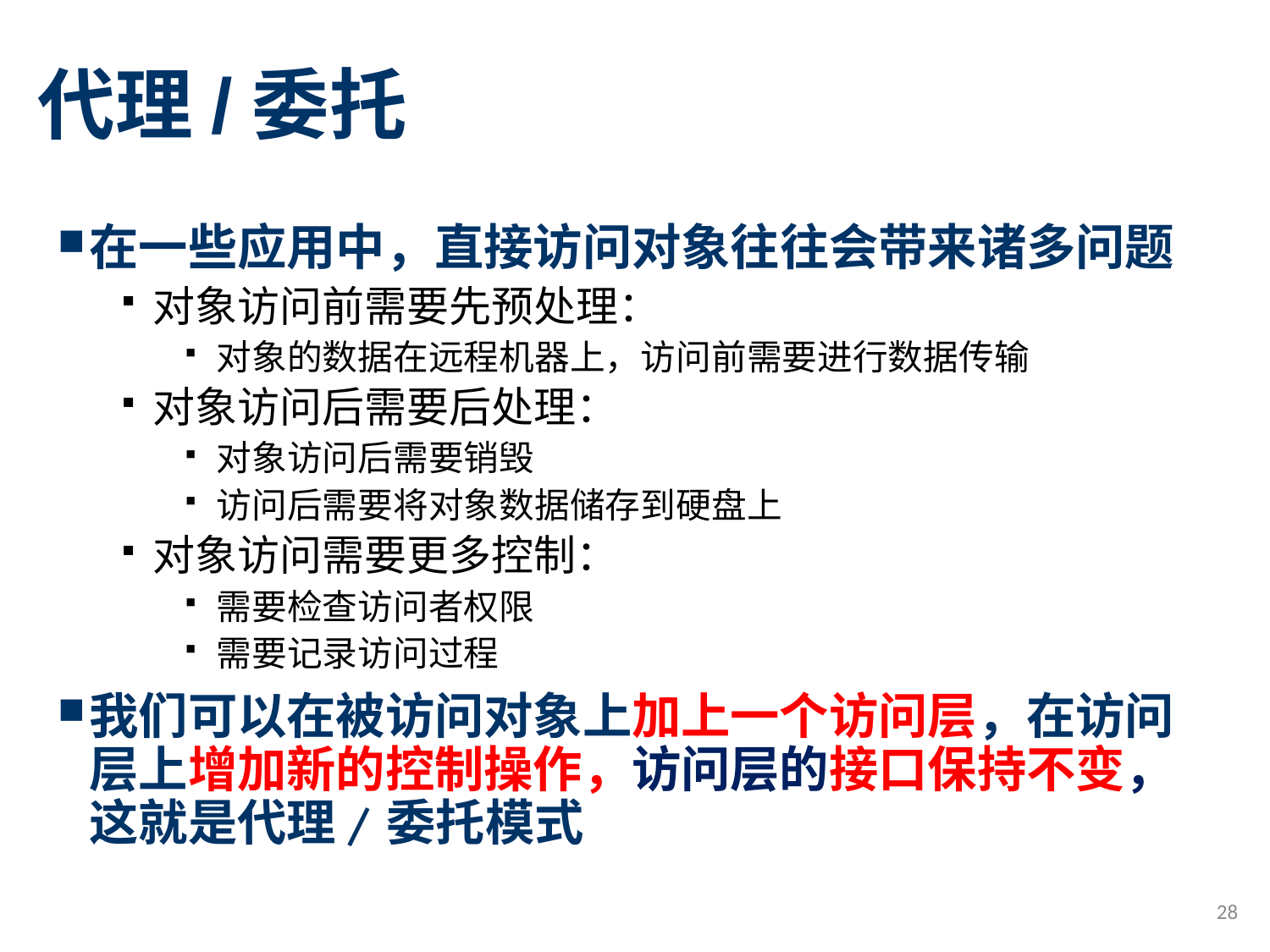

# 代理/委托
在一些应用中，直接访问对象往往会带来诸多问题
对象访问前需要先预处理：
对象的数据在远程机器上，访问前需要进行数据传输
对象访问后需要后处理：
对象访问后需要销毁
访问后需要将对象数据储存到硬盘上
对象访问需要更多控制：
需要检查访问者权限
需要记录访问过程
我们可以在被访问对象上加上一个访问层，在访问层上增加新的控制操作，访问层的接口保持不变，这就是代理/委托模式

28